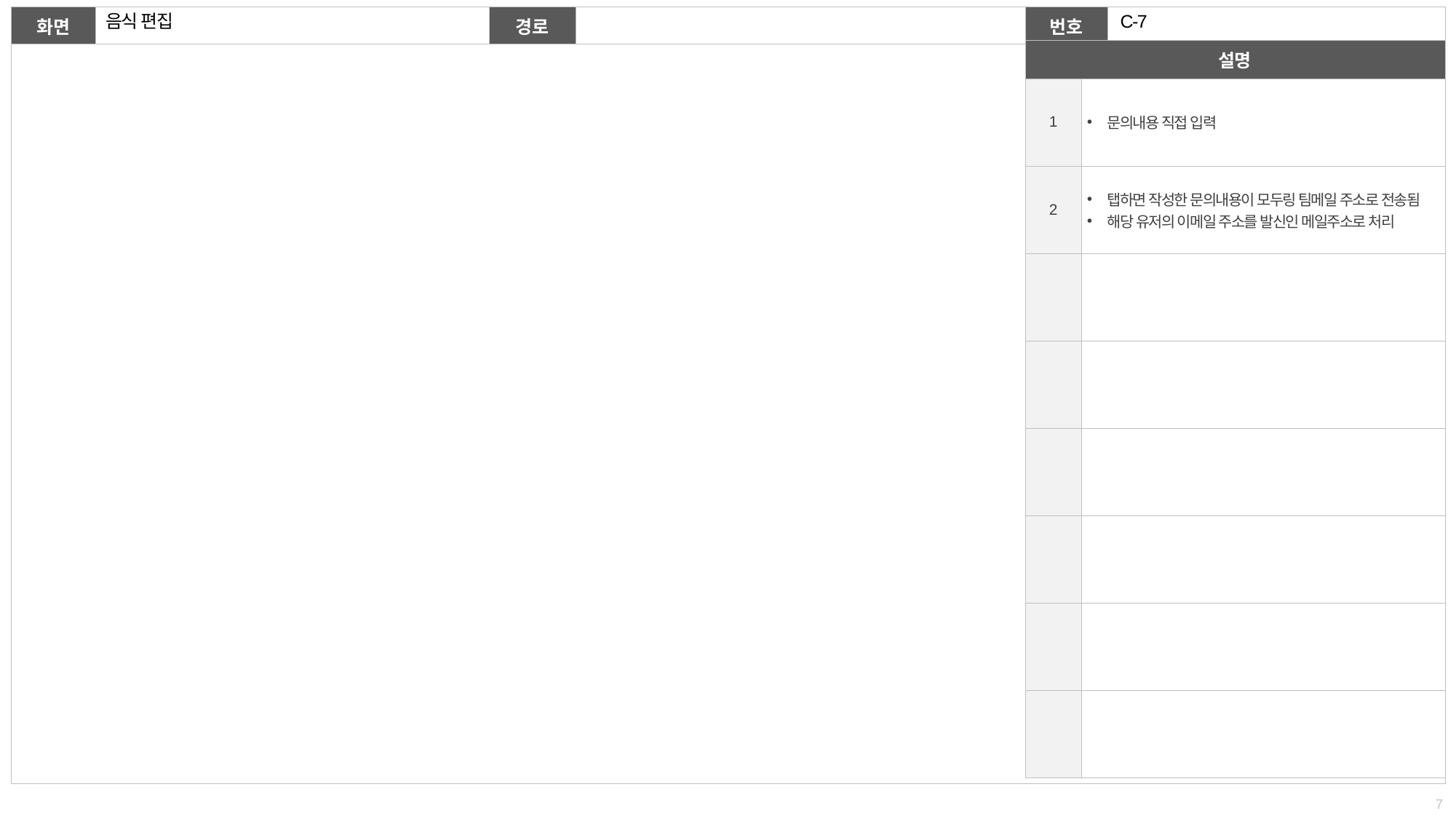

음식 편집
C-7
| 설명 |  |
| --- | --- |
| 1 | 문의내용 직접 입력 |
| 2 | 탭하면 작성한 문의내용이 모두링 팀메일 주소로 전송됨 해당 유저의 이메일 주소를 발신인 메일주소로 처리 |
|  |  |
|  |  |
|  |  |
|  |  |
|  |  |
|  |  |
7